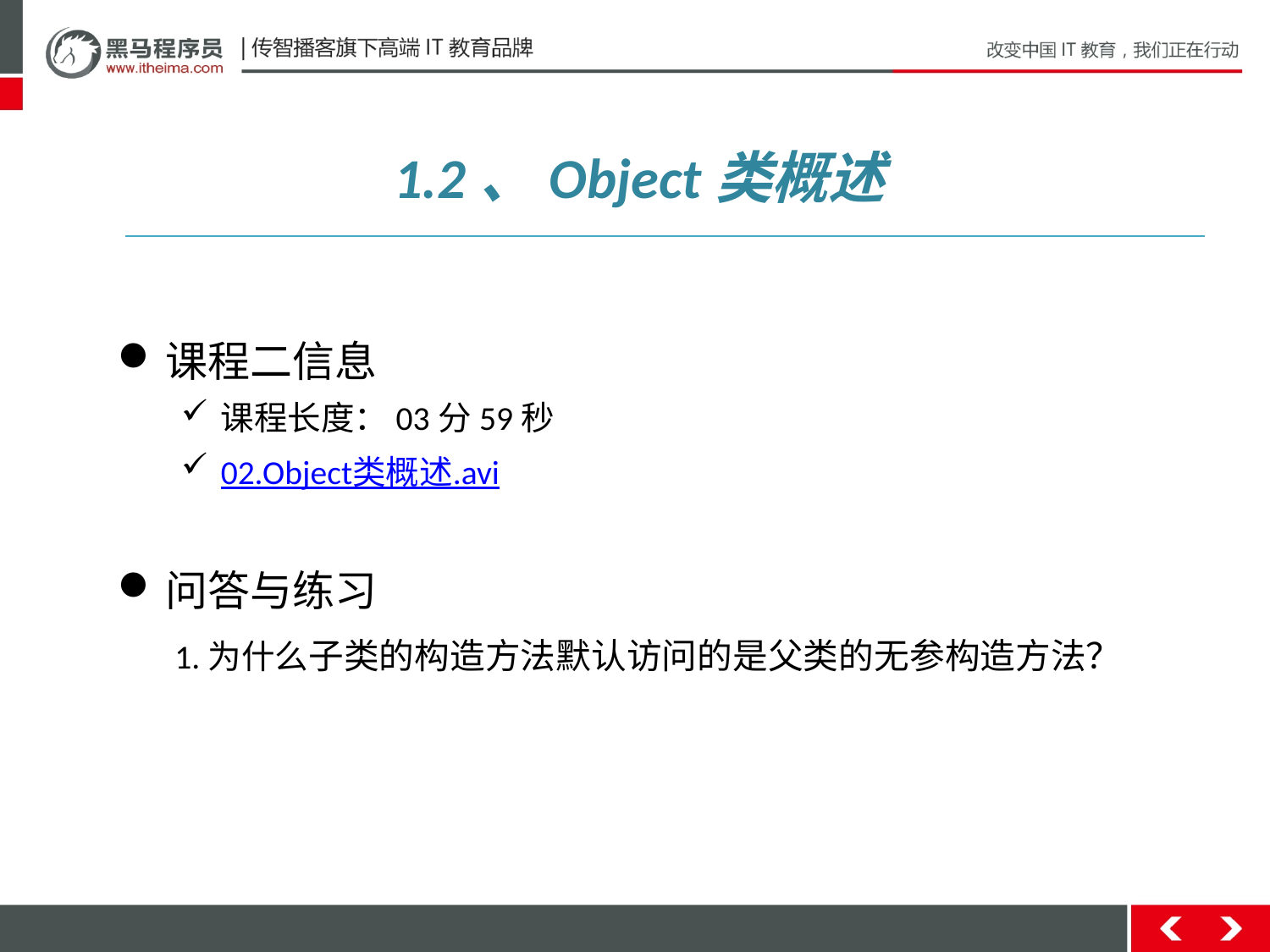

1.2、Object类概述

课程二信息
课程长度：03分59秒
02.Object类概述.avi

问答与练习
      1.为什么子类的构造方法默认访问的是父类的无参构造方法？